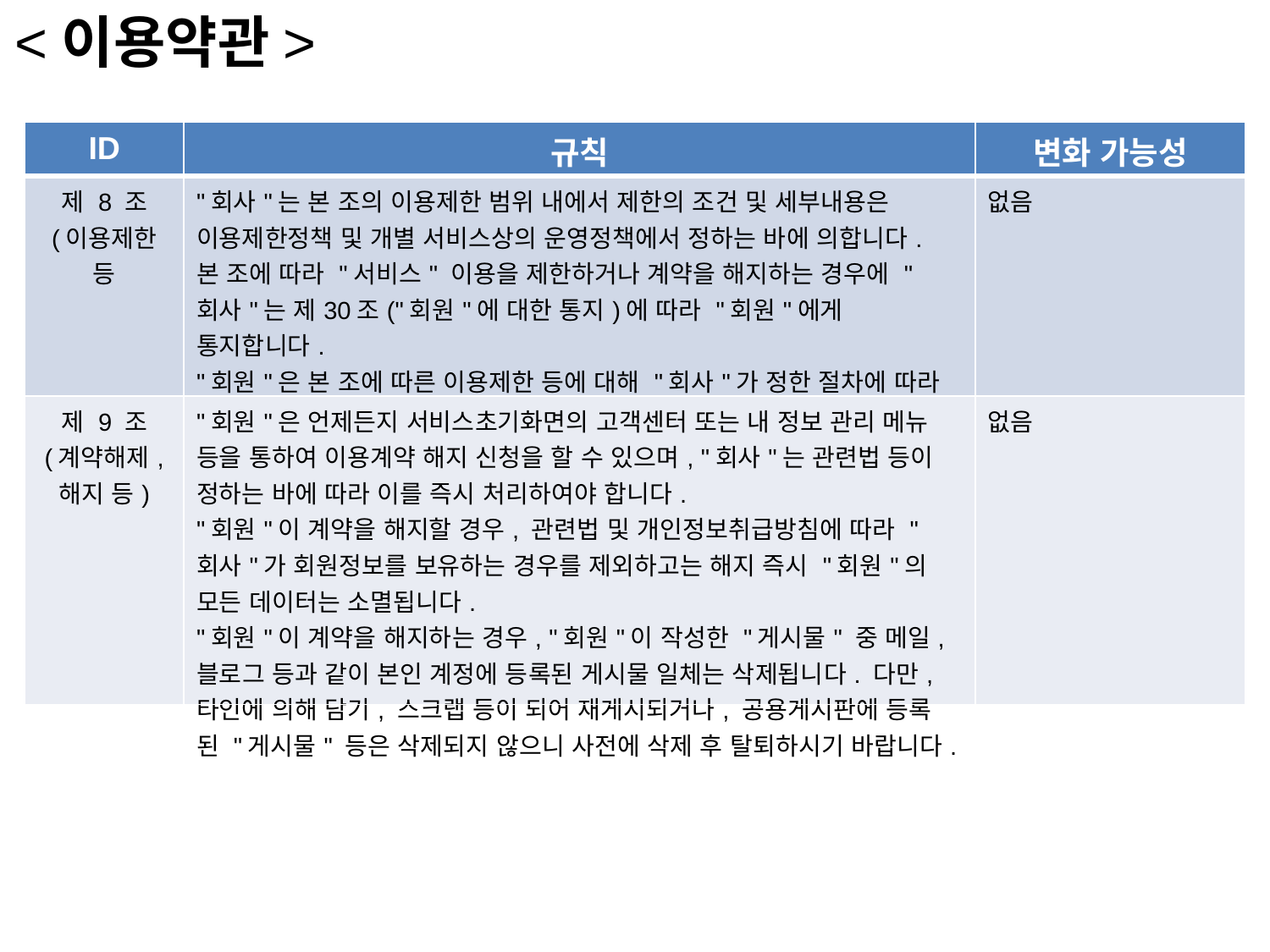

<이용약관>
| ID | 규칙 | 변화 가능성 |
| --- | --- | --- |
| 제 8 조 (이용제한 등 | "회사"는 본 조의 이용제한 범위 내에서 제한의 조건 및 세부내용은 이용제한정책 및 개별 서비스상의 운영정책에서 정하는 바에 의합니다. 본 조에 따라 "서비스" 이용을 제한하거나 계약을 해지하는 경우에 "회사"는 제30조("회원"에 대한 통지)에 따라 "회원"에게 통지합니다. "회원"은 본 조에 따른 이용제한 등에 대해 "회사"가 정한 절차에 따라 이의신청을 할 수 있습니다. 이 때 이의가 정당하다고 "회사"가 인정하는 경우 "회사"는 즉시 "서비스"의 이용을 재개합니다 | 없음 |
| 제 9 조 (계약해제, 해지 등) | "회원"은 언제든지 서비스초기화면의 고객센터 또는 내 정보 관리 메뉴 등을 통하여 이용계약 해지 신청을 할 수 있으며, "회사"는 관련법 등이 정하는 바에 따라 이를 즉시 처리하여야 합니다. "회원"이 계약을 해지할 경우, 관련법 및 개인정보취급방침에 따라 "회사"가 회원정보를 보유하는 경우를 제외하고는 해지 즉시 "회원"의 모든 데이터는 소멸됩니다. "회원"이 계약을 해지하는 경우, "회원"이 작성한 "게시물" 중 메일, 블로그 등과 같이 본인 계정에 등록된 게시물 일체는 삭제됩니다. 다만, 타인에 의해 담기, 스크랩 등이 되어 재게시되거나, 공용게시판에 등록된 "게시물" 등은 삭제되지 않으니 사전에 삭제 후 탈퇴하시기 바랍니다. | 없음 |